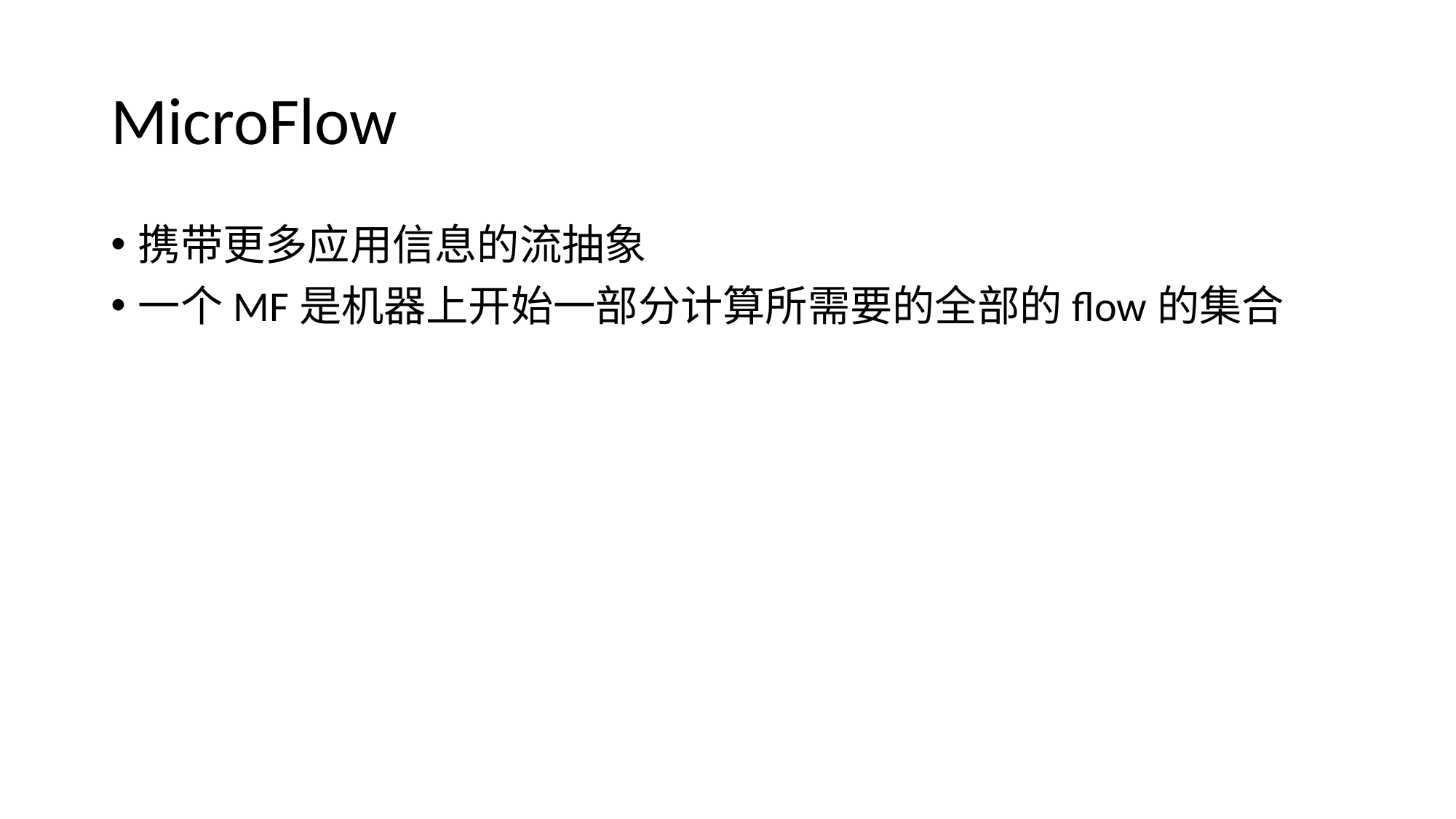

# MicroFlow
携带更多应用信息的流抽象
一个MF是机器上开始一部分计算所需要的全部的flow的集合